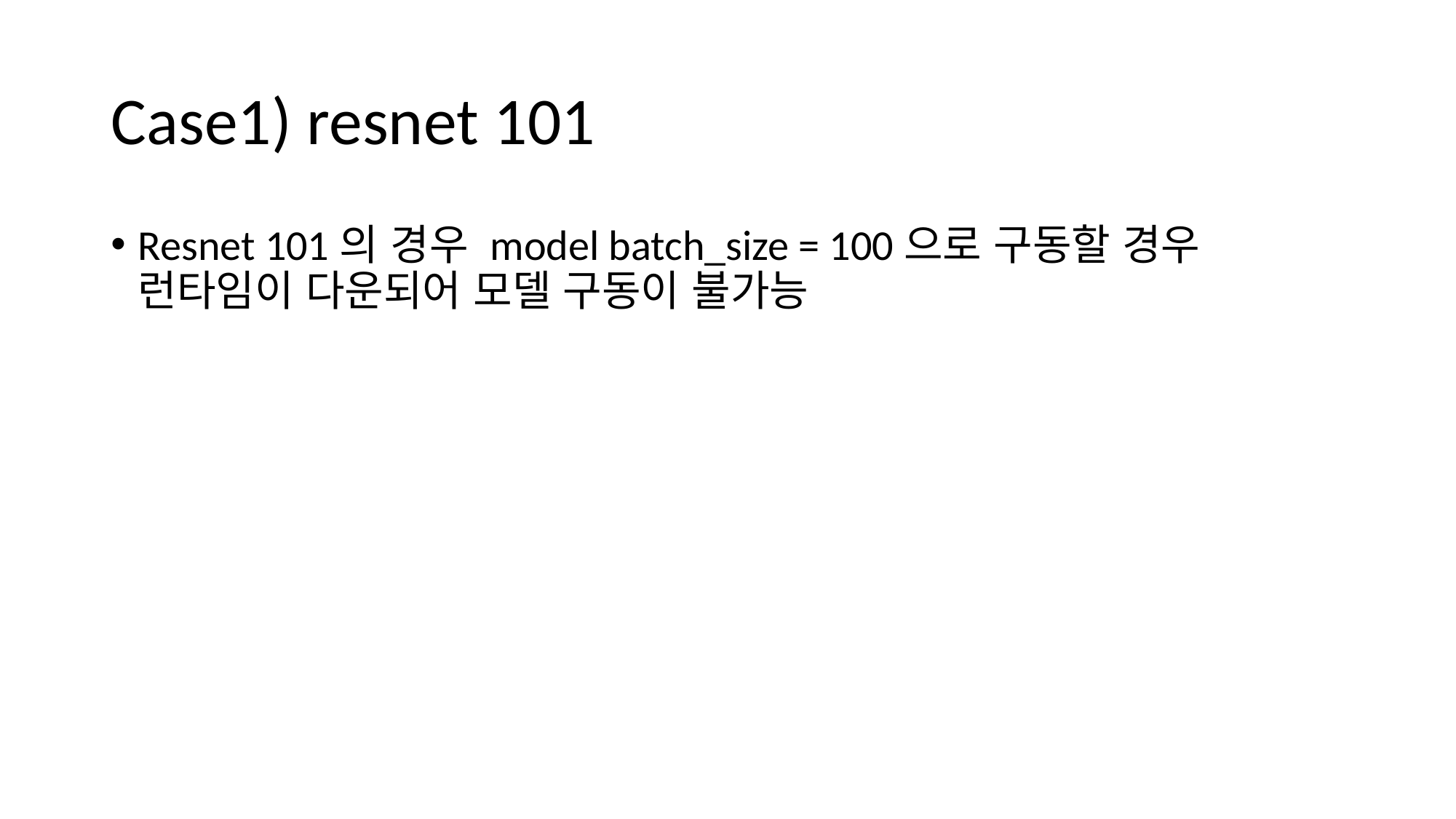

# Case1) resnet 101
Resnet 101의 경우 model batch_size = 100으로 구동할 경우 런타임이 다운되어 모델 구동이 불가능